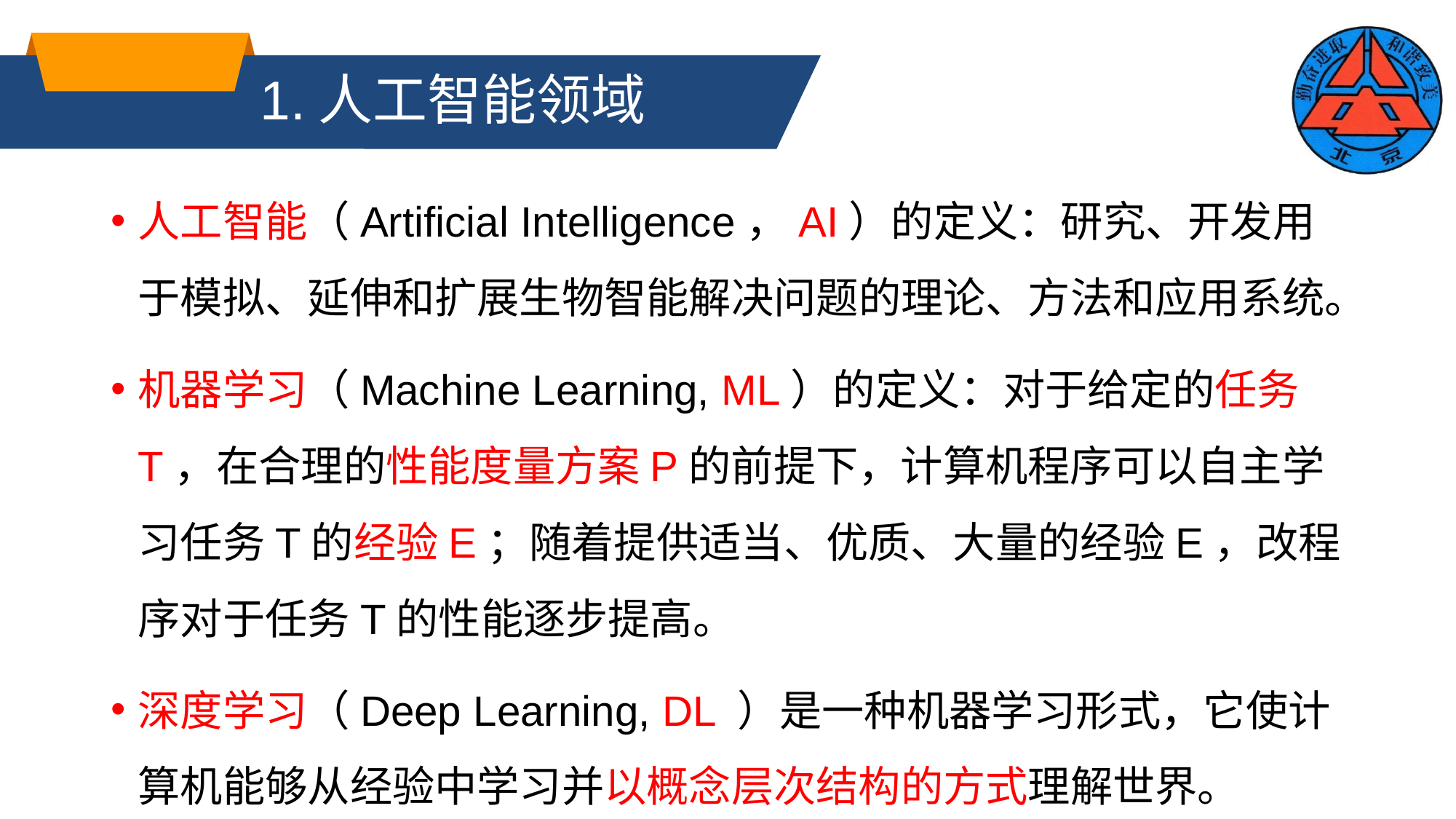

# 1.人工智能领域
人工智能（Artificial Intelligence，AI）的定义：研究、开发用于模拟、延伸和扩展生物智能解决问题的理论、方法和应用系统。
机器学习（Machine Learning, ML）的定义：对于给定的任务T，在合理的性能度量方案P的前提下，计算机程序可以自主学习任务T的经验E；随着提供适当、优质、大量的经验E，改程序对于任务T的性能逐步提高。
深度学习（Deep Learning, DL ）是一种机器学习形式，它使计算机能够从经验中学习并以概念层次结构的方式理解世界。